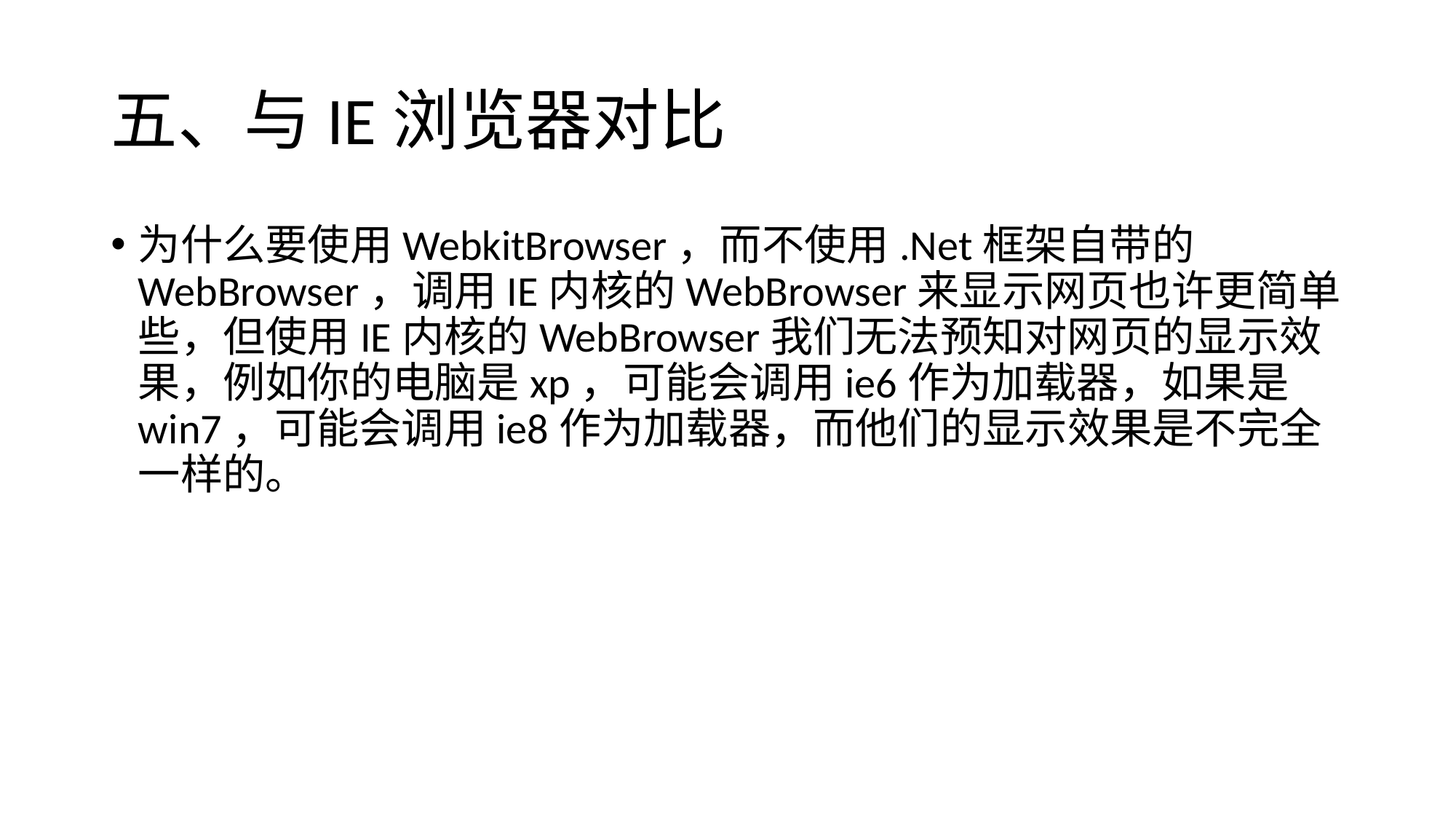

# 五、与IE浏览器对比
为什么要使用WebkitBrowser，而不使用.Net框架自带的WebBrowser，调用IE内核的WebBrowser来显示网页也许更简单些，但使用IE内核的WebBrowser我们无法预知对网页的显示效果，例如你的电脑是xp，可能会调用ie6作为加载器，如果是win7，可能会调用ie8作为加载器，而他们的显示效果是不完全一样的。